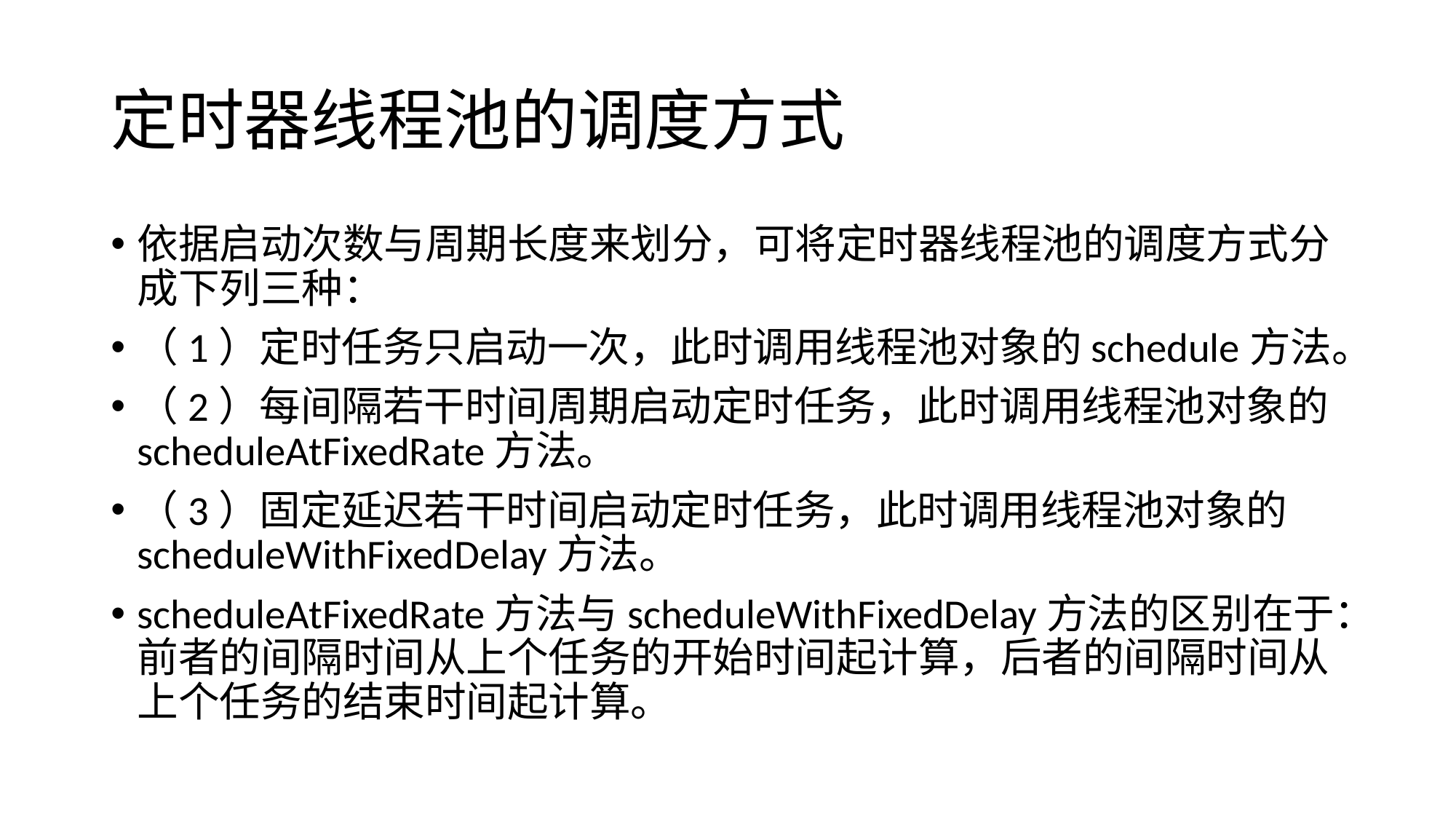

# 定时器线程池的调度方式
依据启动次数与周期长度来划分，可将定时器线程池的调度方式分成下列三种：
（1）定时任务只启动一次，此时调用线程池对象的schedule方法。
（2）每间隔若干时间周期启动定时任务，此时调用线程池对象的scheduleAtFixedRate方法。
（3）固定延迟若干时间启动定时任务，此时调用线程池对象的scheduleWithFixedDelay方法。
scheduleAtFixedRate方法与scheduleWithFixedDelay方法的区别在于：前者的间隔时间从上个任务的开始时间起计算，后者的间隔时间从上个任务的结束时间起计算。